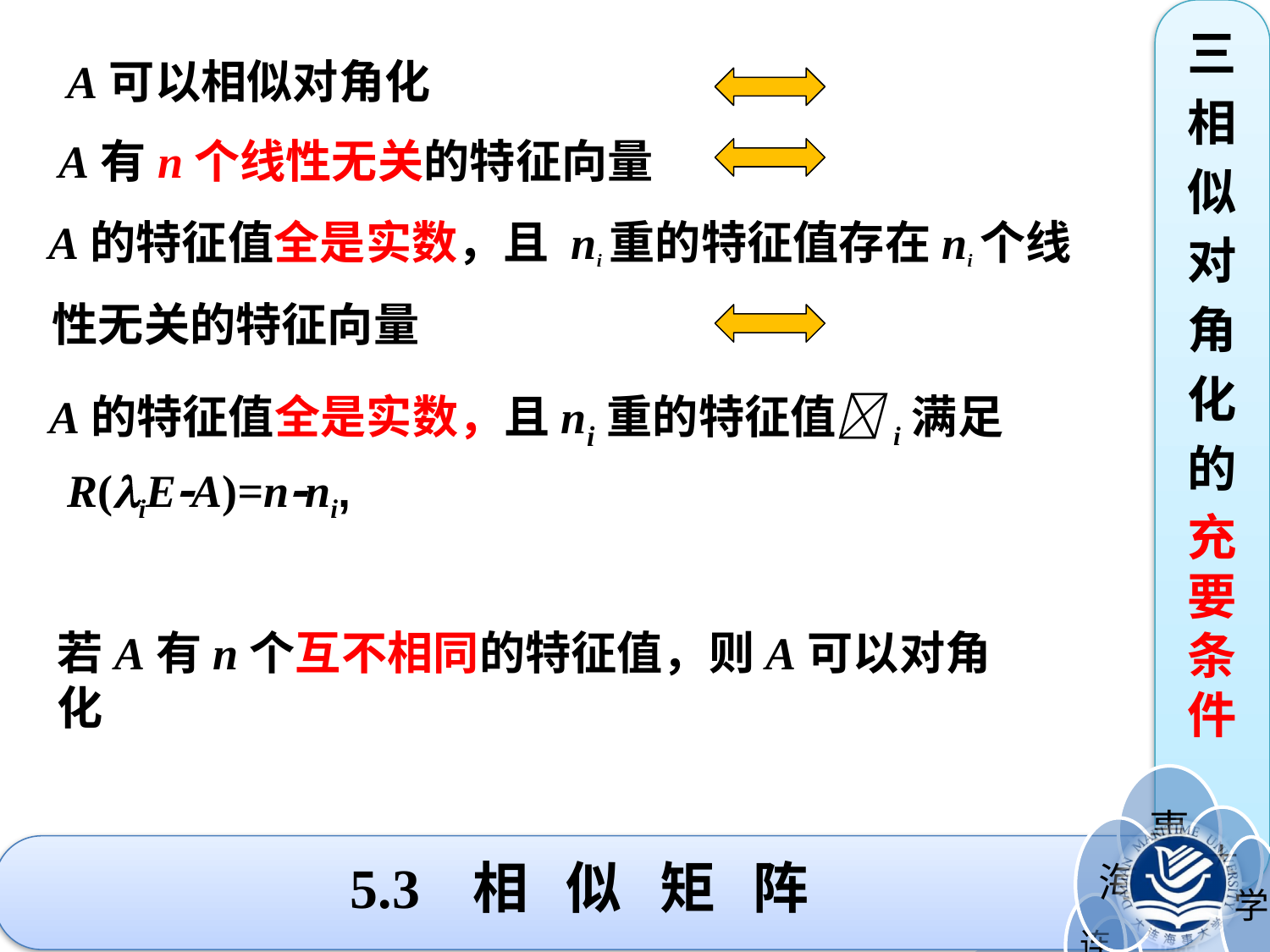

三
相
似
对
角
化
的
充要条件
A可以相似对角化

 A有n个线性无关的特征向量

 A的特征值全是实数，且 ni重的特征值存在ni个线
性无关的特征向量

 A的特征值全是实数，且ni重的特征值λi满足
R(λiE−A)=n−ni,
若A有n个互不相同的特征值，则A可以对角化
5.3   相   似   矩   阵